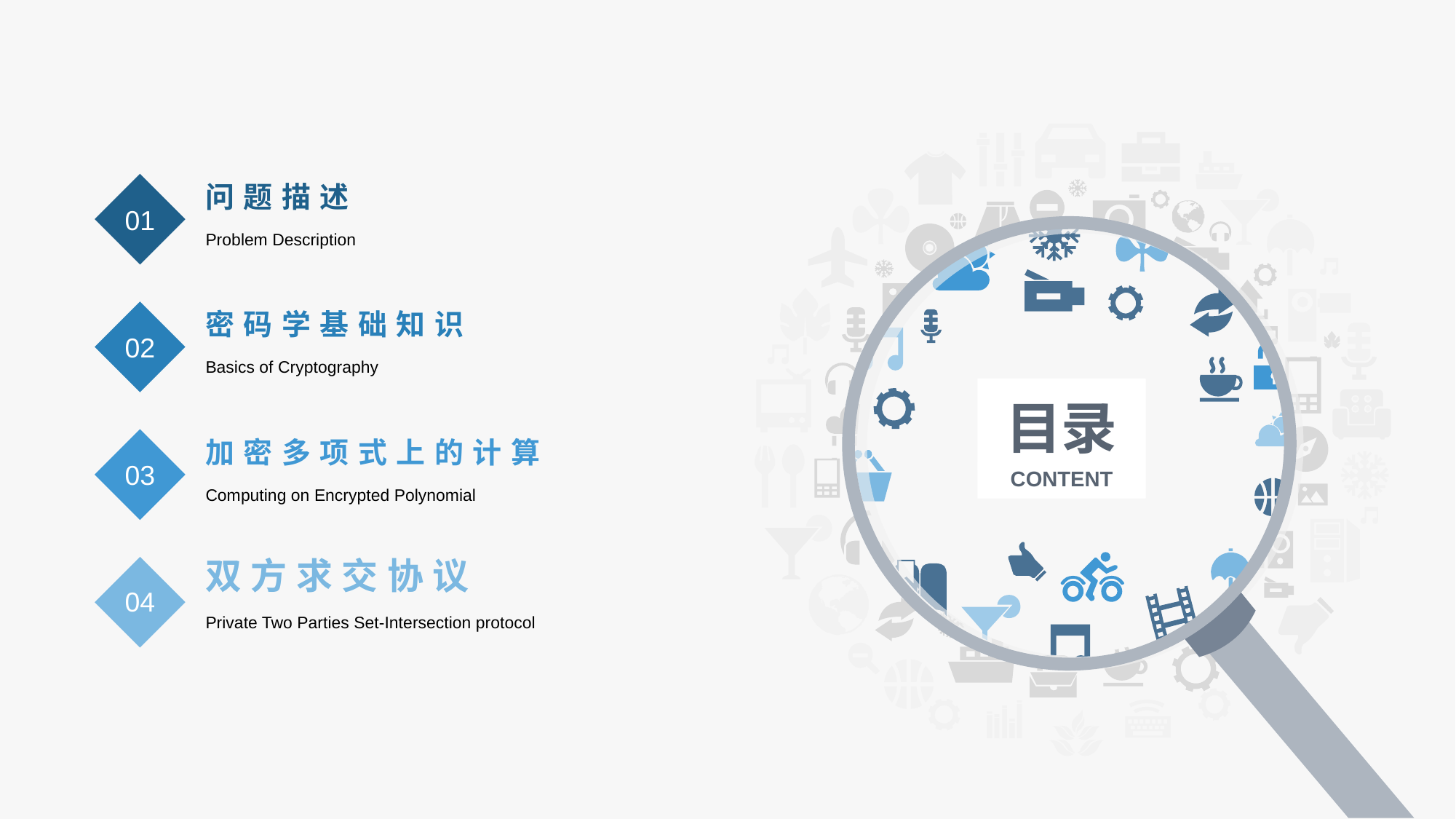

01
问题描述
Problem Description
02
密码学基础知识
Basics of Cryptography
03
加密多项式上的计算
Computing on Encrypted Polynomial
04
双方求交协议
Private Two Parties Set-Intersection protocol
目录
CONTENT